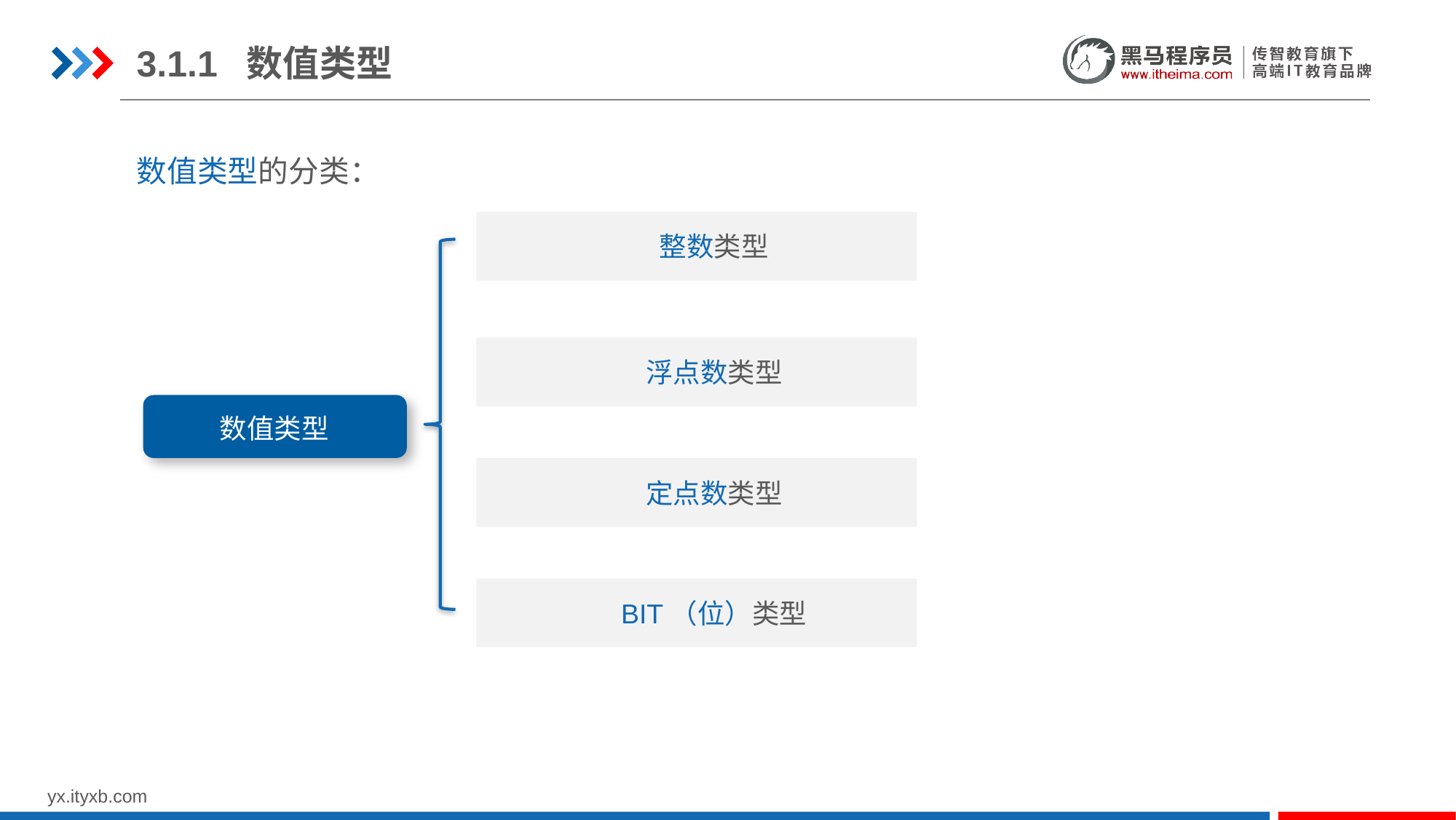

3.1.1  数值类型
数值类型的分类：

整数类型

浮点数类型

数值类型

定点数类型

BIT（位）类型